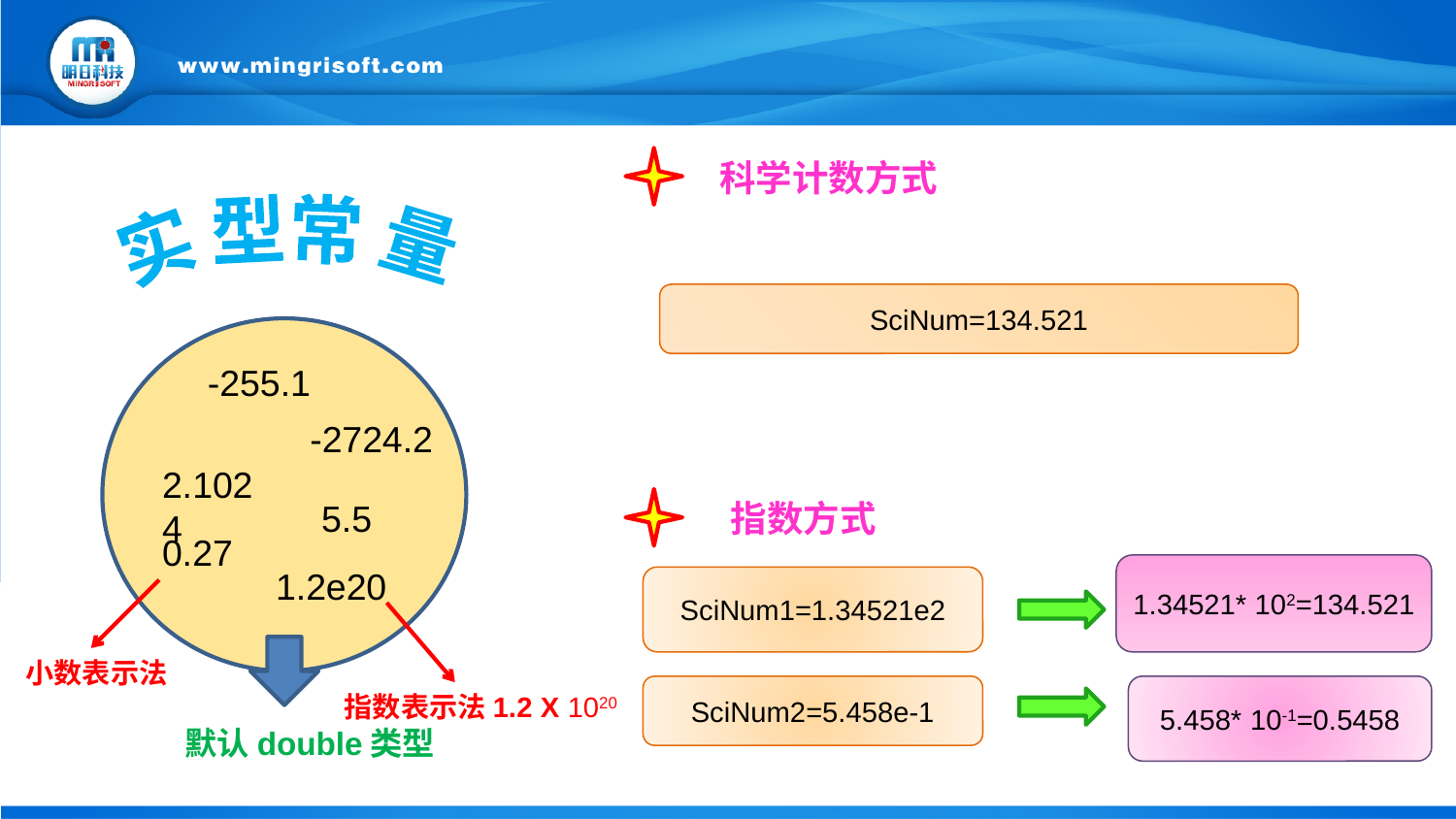

科学计数方式
实 型常 量
SciNum=134.521

-255.1
-2724.2
2.1024
5.5
0.27
1.2e20

指数方式
1.34521* 102=134.521
SciNum1=1.34521e2

小数表示法
SciNum2=5.458e-1
5.458* 10-1=0.5458
指数表示法1.2 X 1020

默认double类型